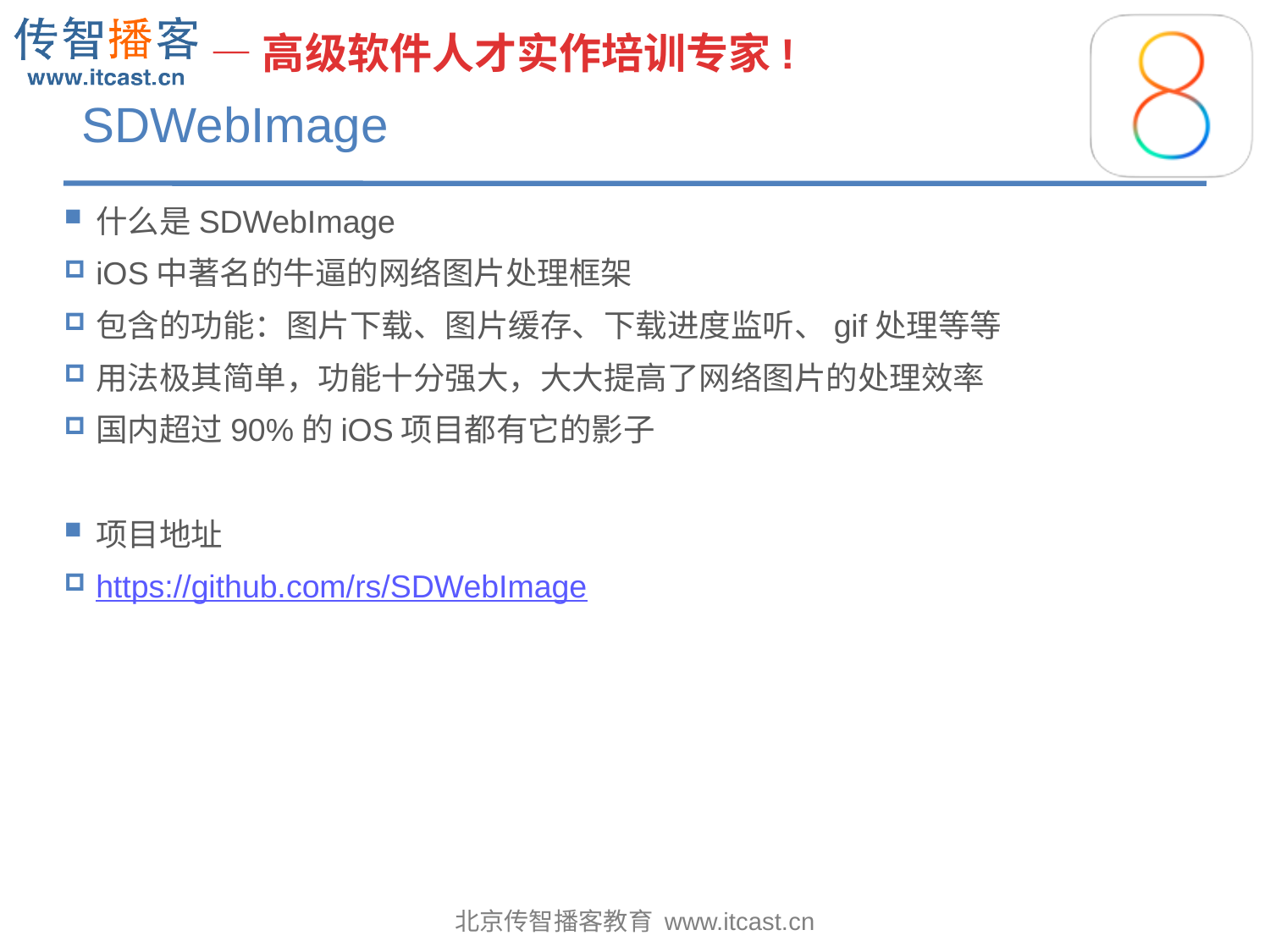

# SDWebImage
什么是SDWebImage
iOS中著名的牛逼的网络图片处理框架
包含的功能：图片下载、图片缓存、下载进度监听、gif处理等等
用法极其简单，功能十分强大，大大提高了网络图片的处理效率
国内超过90%的iOS项目都有它的影子

项目地址
https://github.com/rs/SDWebImage